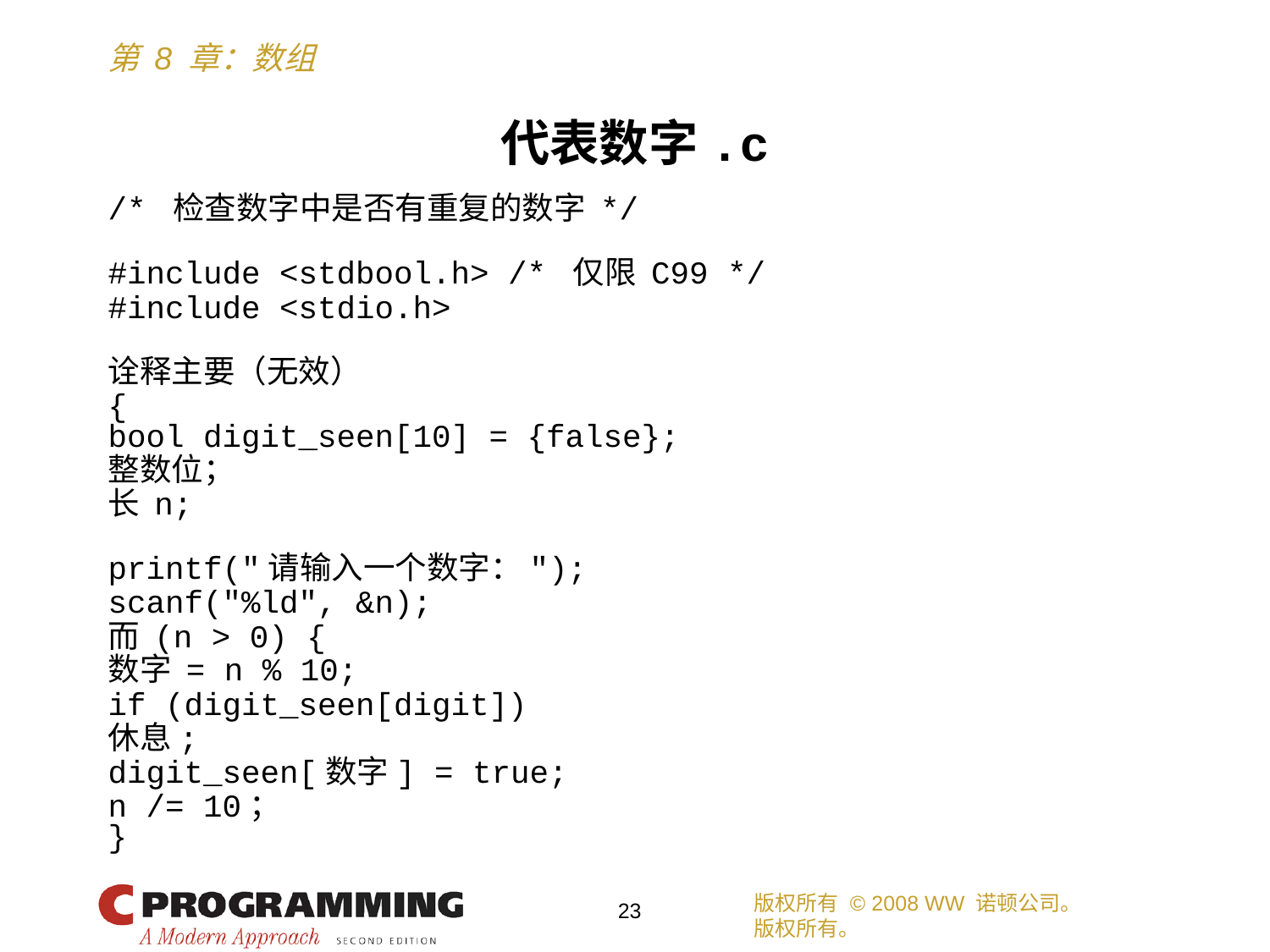

代表数字.c

/* 检查数字中是否有重复的数字 */

#include <stdbool.h> /* 仅限 C99 */
#include <stdio.h>

诠释主要（无效）
{
bool digit_seen[10] = {false};
整数位；
长 n;

printf("请输入一个数字：");
scanf("%ld", &n);
而 (n > 0) {
数字 = n % 10;
if (digit_seen[digit])
休息;
digit_seen[数字] = true;
n /= 10；
}

版权所有 © 2008 WW 诺顿公司。
版权所有。
23